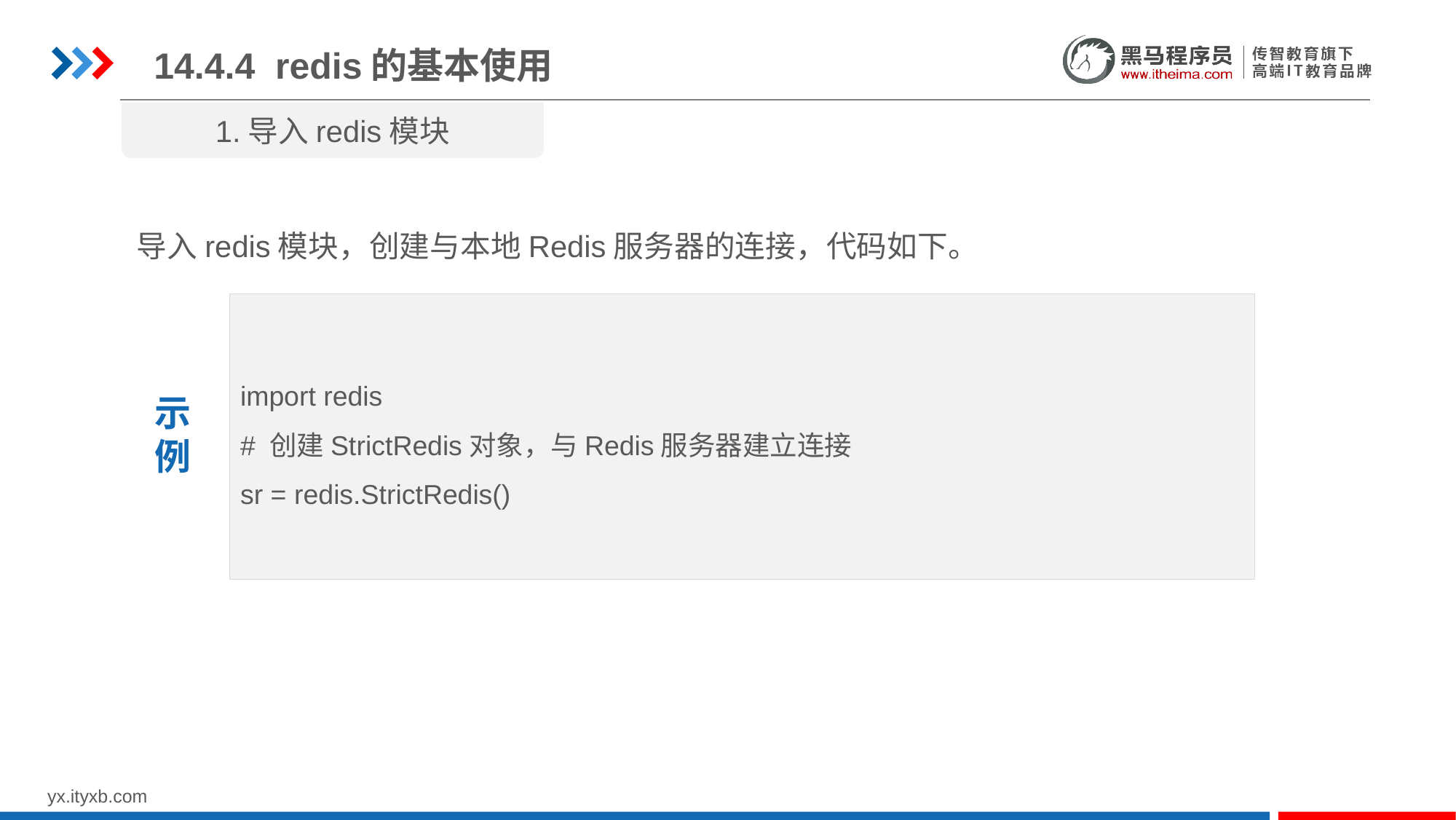

14.4.4  redis的基本使用

1.导入redis模块
导入redis模块，创建与本地Redis服务器的连接，代码如下。
import redis
# 创建StrictRedis对象，与Redis服务器建立连接
sr = redis.StrictRedis()
示
例